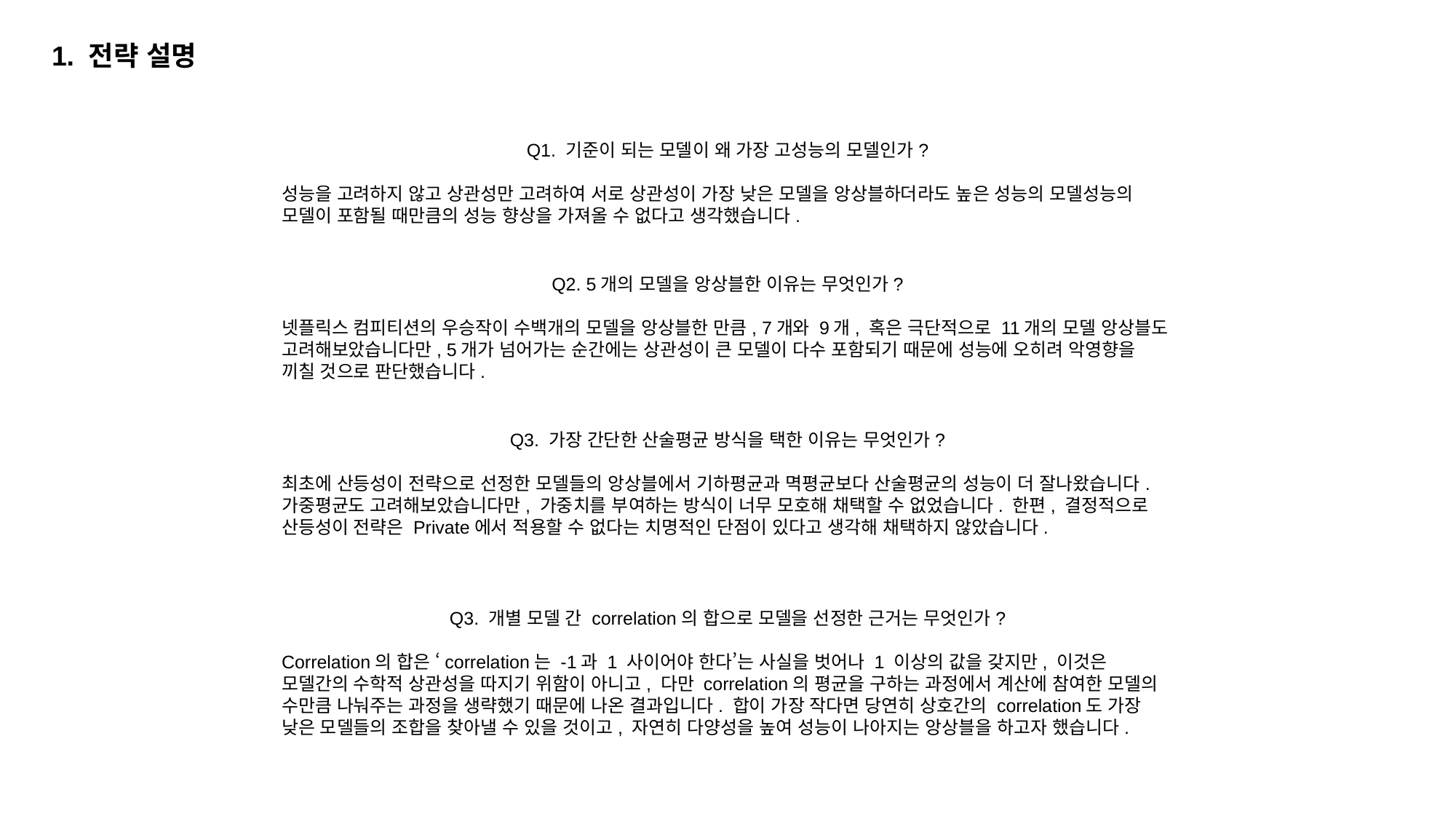

1. 전략 설명
Q1. 기준이 되는 모델이 왜 가장 고성능의 모델인가?

성능을 고려하지 않고 상관성만 고려하여 서로 상관성이 가장 낮은 모델을 앙상블하더라도 높은 성능의 모델성능의 모델이 포함될 때만큼의 성능 향상을 가져올 수 없다고 생각했습니다.
Q2. 5개의 모델을 앙상블한 이유는 무엇인가?

넷플릭스 컴피티션의 우승작이 수백개의 모델을 앙상블한 만큼, 7개와 9개, 혹은 극단적으로 11개의 모델 앙상블도 고려해보았습니다만, 5개가 넘어가는 순간에는 상관성이 큰 모델이 다수 포함되기 때문에 성능에 오히려 악영향을 끼칠 것으로 판단했습니다.
Q3. 가장 간단한 산술평균 방식을 택한 이유는 무엇인가?

최초에 산등성이 전략으로 선정한 모델들의 앙상블에서 기하평균과 멱평균보다 산술평균의 성능이 더 잘나왔습니다. 가중평균도 고려해보았습니다만, 가중치를 부여하는 방식이 너무 모호해 채택할 수 없었습니다. 한편, 결정적으로 산등성이 전략은 Private에서 적용할 수 없다는 치명적인 단점이 있다고 생각해 채택하지 않았습니다.
Q3. 개별 모델 간 correlation의 합으로 모델을 선정한 근거는 무엇인가?

Correlation의 합은 ‘correlation는 -1과 1 사이어야 한다’는 사실을 벗어나 1 이상의 값을 갖지만, 이것은 모델간의 수학적 상관성을 따지기 위함이 아니고, 다만 correlation의 평균을 구하는 과정에서 계산에 참여한 모델의 수만큼 나눠주는 과정을 생략했기 때문에 나온 결과입니다. 합이 가장 작다면 당연히 상호간의 correlation도 가장 낮은 모델들의 조합을 찾아낼 수 있을 것이고, 자연히 다양성을 높여 성능이 나아지는 앙상블을 하고자 했습니다.